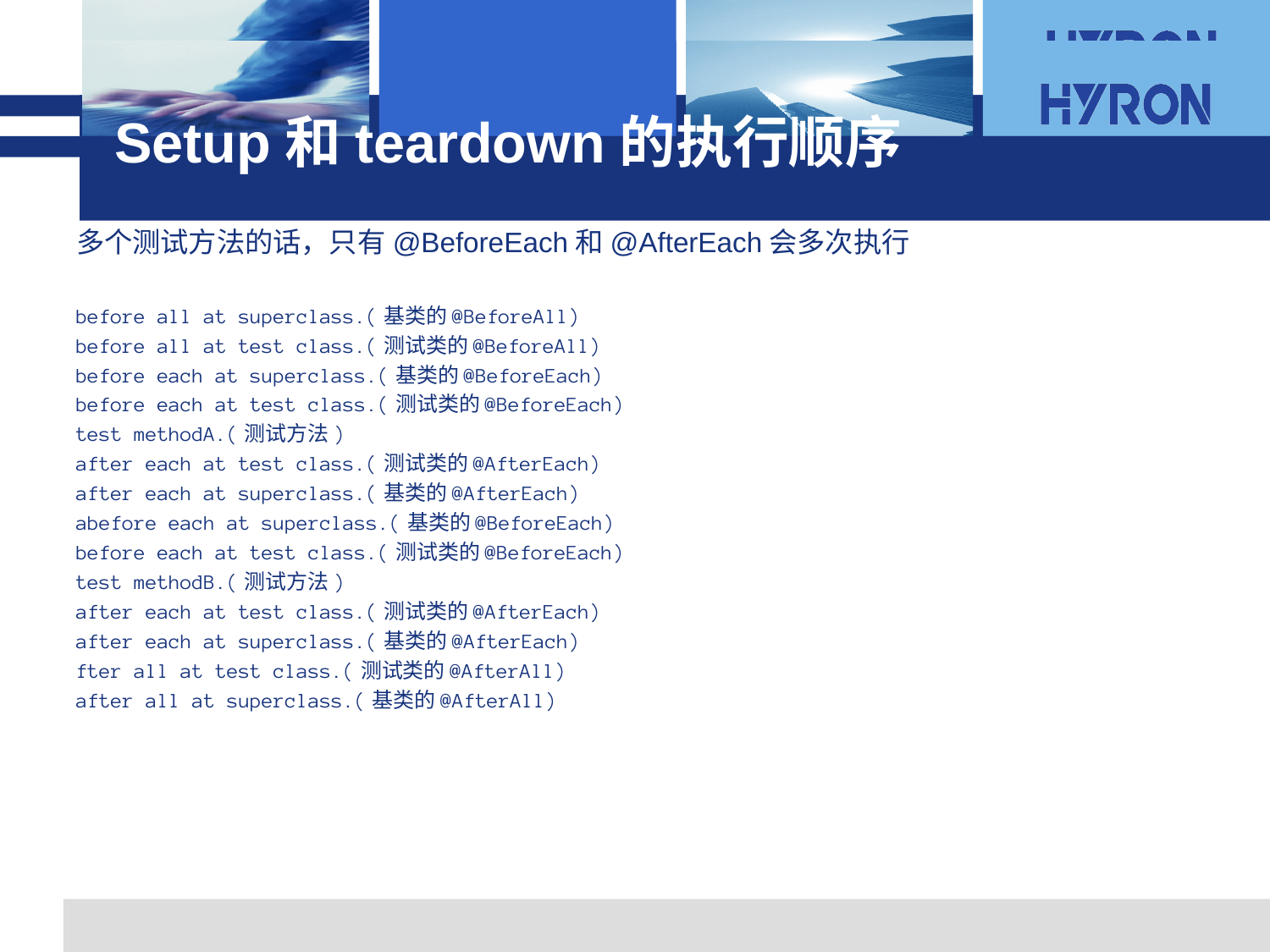

# Setup和teardown的执行顺序
多个测试方法的话，只有@BeforeEach和@AfterEach会多次执行

before all at superclass.(基类的@BeforeAll)
before all at test class.(测试类的@BeforeAll)
before each at superclass.(基类的@BeforeEach)
before each at test class.(测试类的@BeforeEach)
test methodA.(测试方法)
after each at test class.(测试类的@AfterEach)
after each at superclass.(基类的@AfterEach)
abefore each at superclass.(基类的@BeforeEach)
before each at test class.(测试类的@BeforeEach)
test methodB.(测试方法)
after each at test class.(测试类的@AfterEach)
after each at superclass.(基类的@AfterEach)
fter all at test class.(测试类的@AfterAll)
after all at superclass.(基类的@AfterAll)